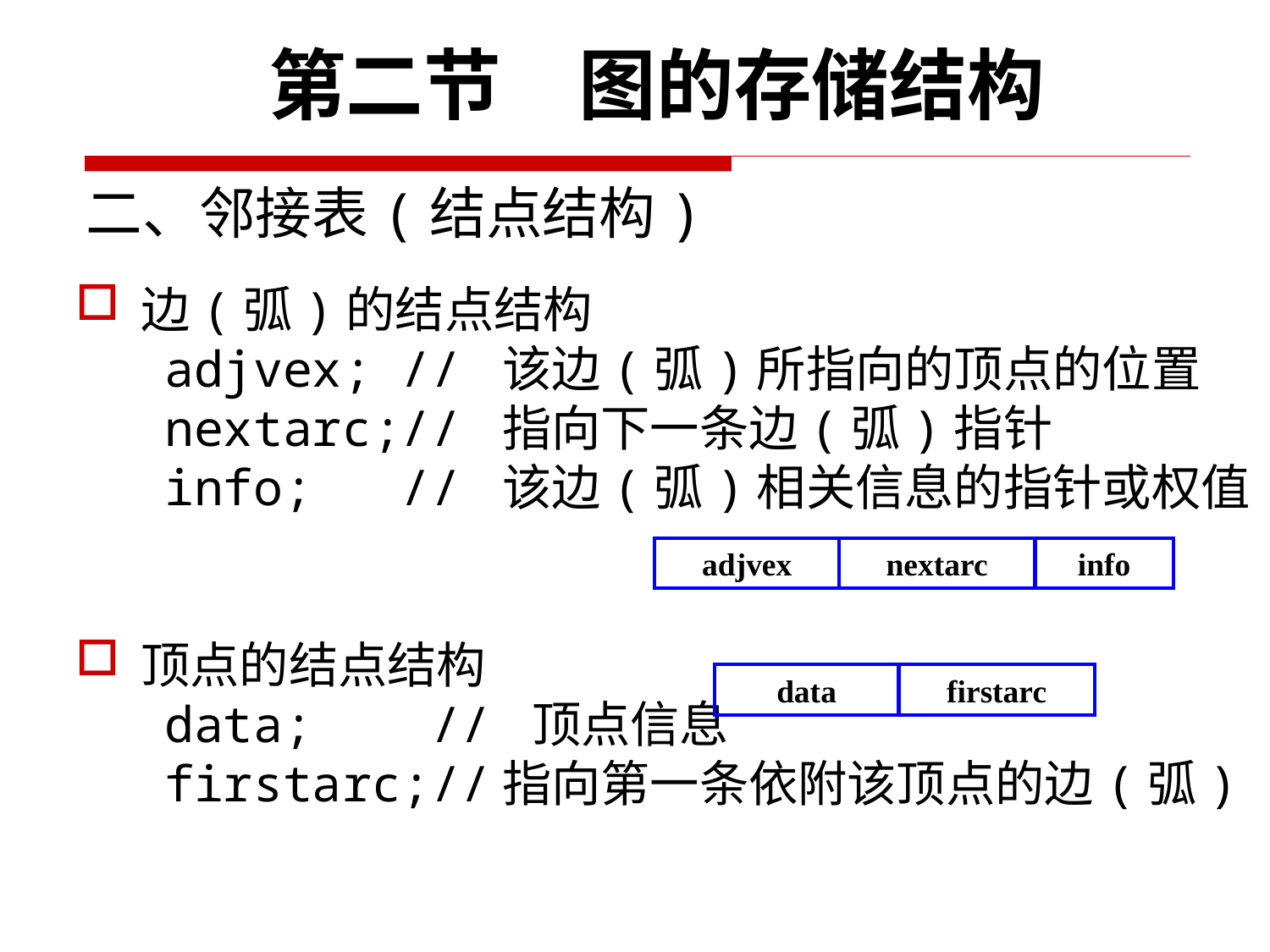

第二节　图的存储结构
# 二、邻接表(结点结构)
边(弧)的结点结构
   adjvex; // 该边(弧)所指向的顶点的位置
   nextarc;// 指向下一条边(弧)指针
   info;   // 该边(弧)相关信息的指针或权值

顶点的结点结构
   data;    // 顶点信息
   firstarc;//指向第一条依附该顶点的边(弧)
adjvex
nextarc
info
data
firstarc